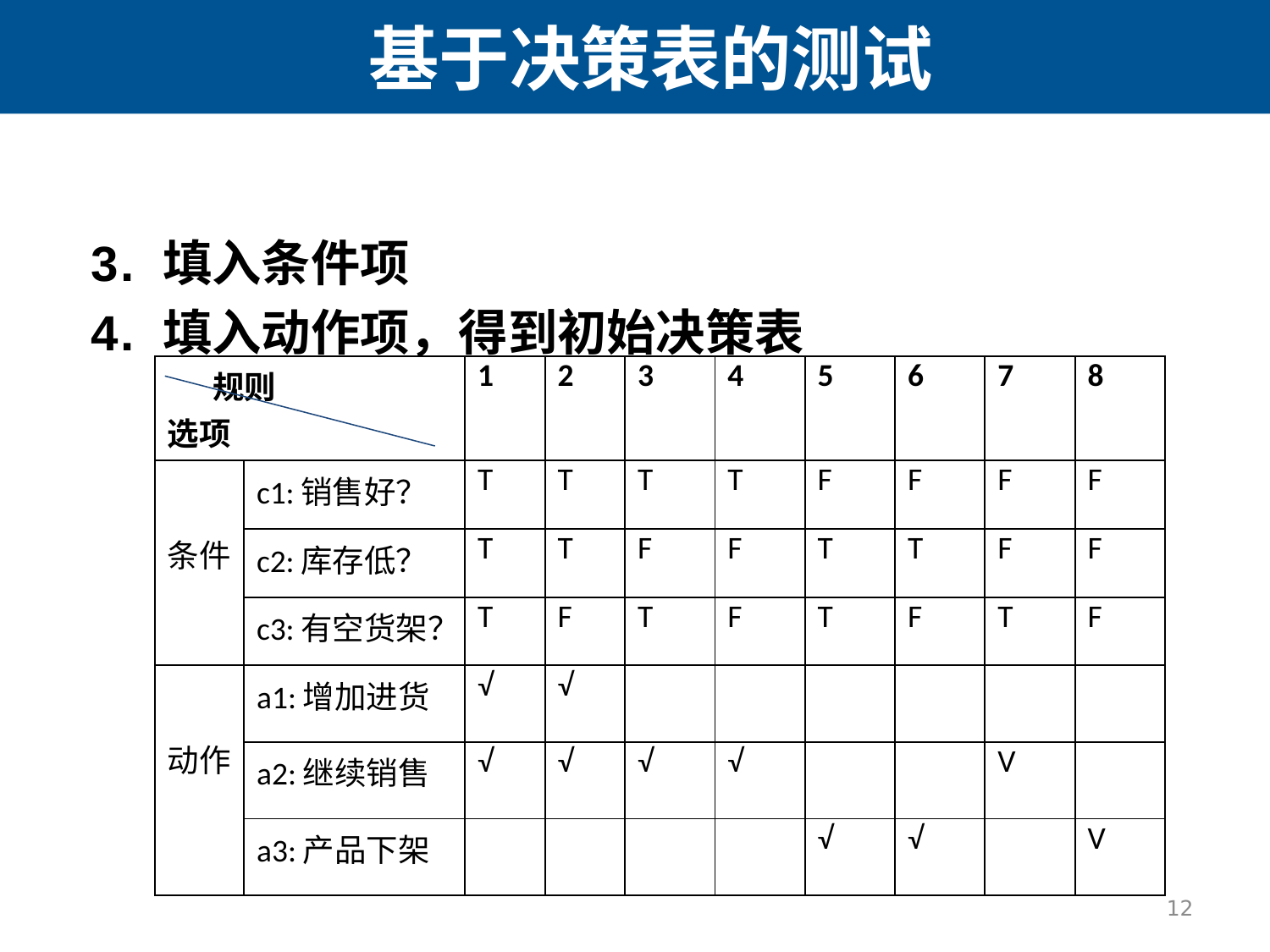

# 基于决策表的测试
填入条件项
填入动作项，得到初始决策表

| 规则 选项 |  | 1 | 2 | 3 | 4 | 5 | 6 | 7 | 8 |
| --- | --- | --- | --- | --- | --- | --- | --- | --- | --- |
| 条件 | c1:销售好？ | T | T | T | T | F | F | F | F |
|  | c2:库存低？ | T | T | F | F | T | T | F | F |
|  | c3:有空货架？ | T | F | T | F | T | F | T | F |
| 动作 | a1:增加进货 | √ | √ |  |  |  |  |  |  |
|  | a2:继续销售 | √ | √ | √ | √ |  |  | V |  |
|  | a3:产品下架 |  |  |  |  | √ | √ |  | V |
12